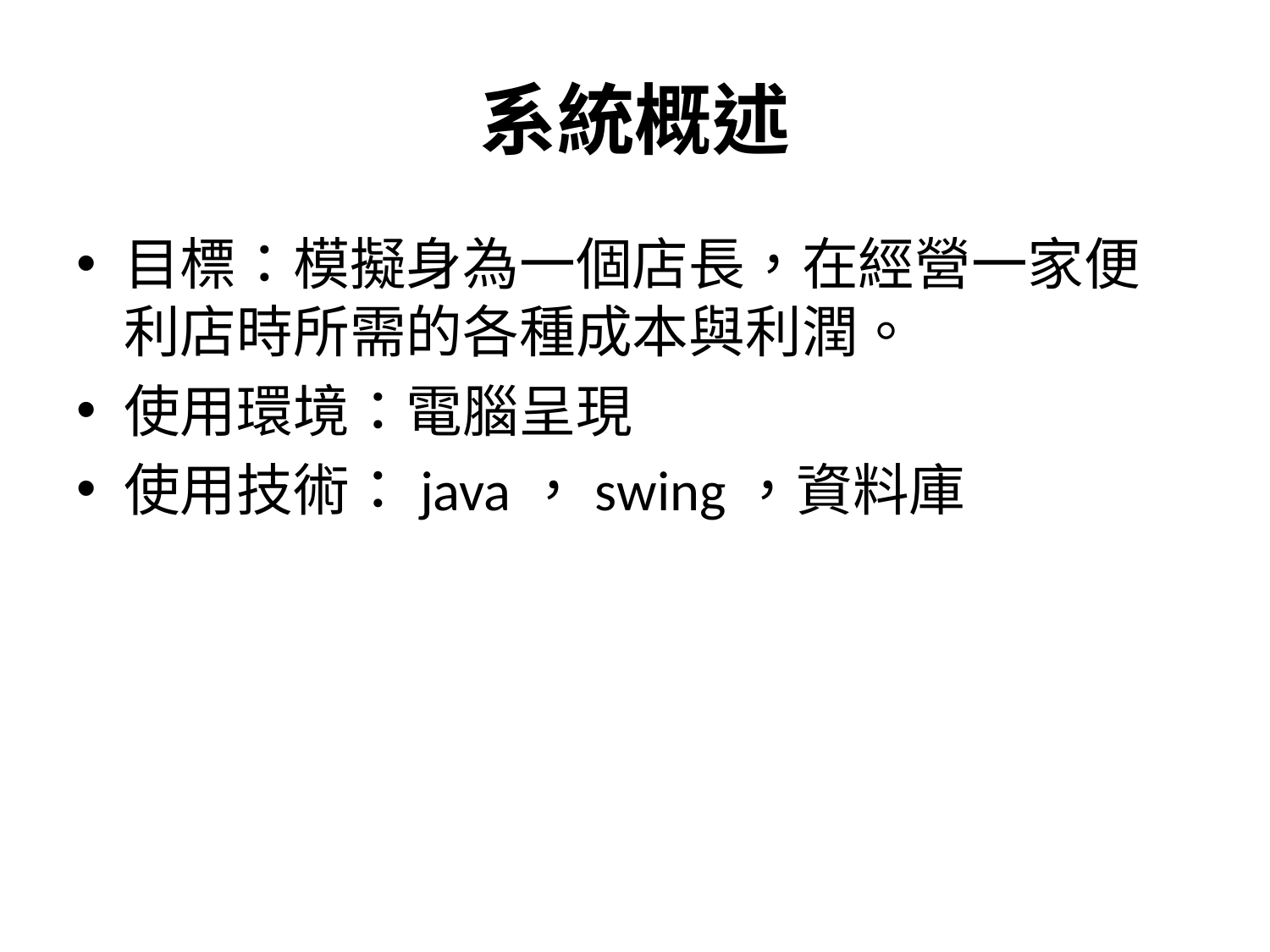

# 系統概述
目標：模擬身為一個店長，在經營一家便利店時所需的各種成本與利潤。
使用環境：電腦呈現
使用技術：java，swing，資料庫